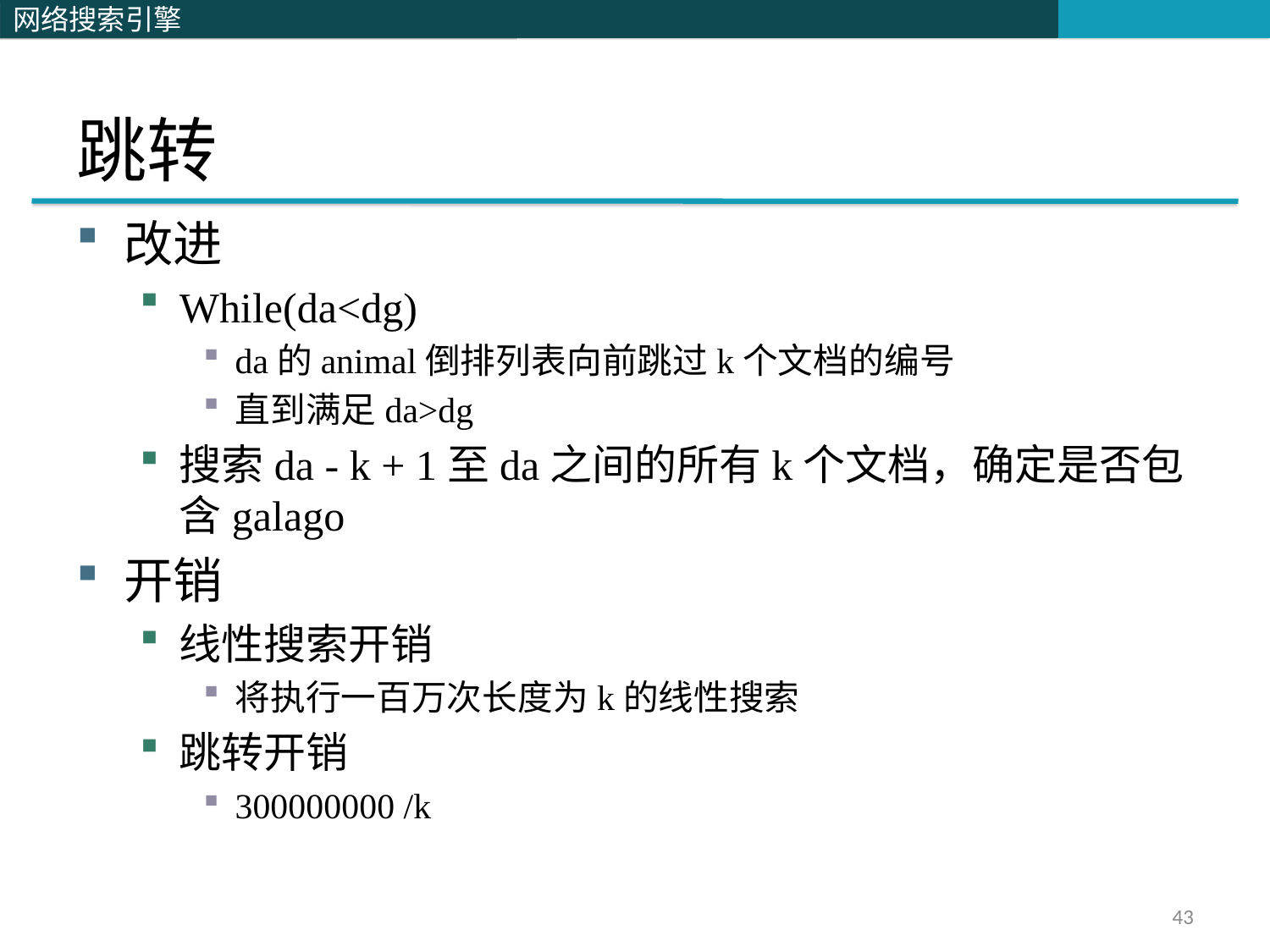

# 跳转
改进
While(da<dg)
da的animal倒排列表向前跳过k个文档的编号
直到满足da>dg
搜索da - k + 1至da之间的所有k个文档，确定是否包含galago
开销
线性搜索开销
将执行一百万次长度为k的线性搜索
跳转开销
300000000 /k

43